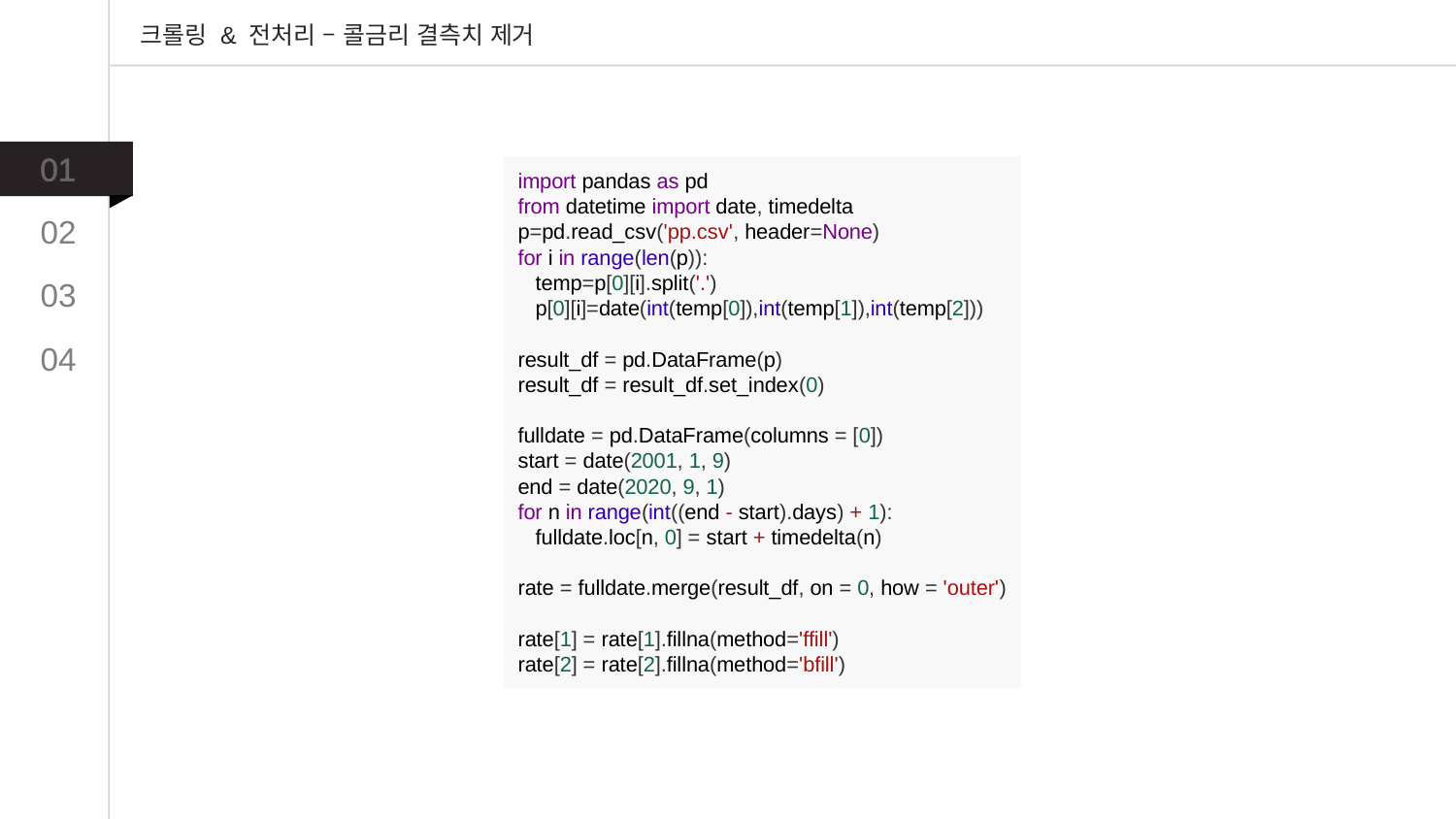

크롤링 & 전처리 – 콜금리 결측치 제거

01
import pandas as pd
from datetime import date, timedelta
p=pd.read_csv('pp.csv', header=None)
for i in range(len(p)):
   temp=p[0][i].split('.')
   p[0][i]=date(int(temp[0]),int(temp[1]),int(temp[2]))
   
result_df = pd.DataFrame(p)
result_df = result_df.set_index(0)
​
fulldate = pd.DataFrame(columns = [0])
start = date(2001, 1, 9)
end = date(2020, 9, 1)
for n in range(int((end - start).days) + 1):
   fulldate.loc[n, 0] = start + timedelta(n)
​
rate = fulldate.merge(result_df, on = 0, how = 'outer')
​
rate[1] = rate[1].fillna(method='ffill')
rate[2] = rate[2].fillna(method='bfill')

02
03
04